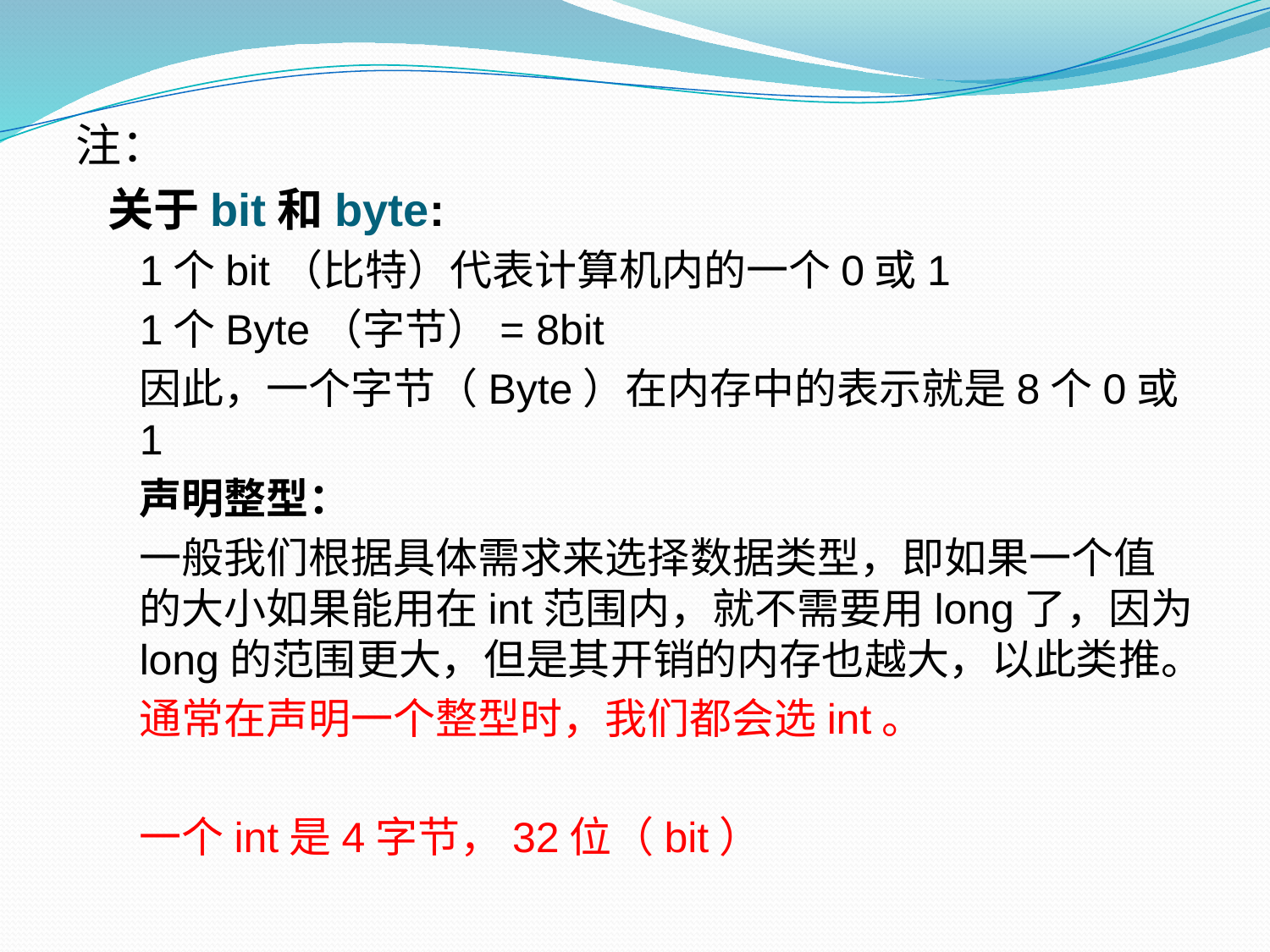

注：
  关于bit和byte:
1个bit（比特）代表计算机内的一个0或1
1个Byte（字节）= 8bit
因此，一个字节（Byte）在内存中的表示就是8个0或1
声明整型：
一般我们根据具体需求来选择数据类型，即如果一个值的大小如果能用在int范围内，就不需要用long了，因为long的范围更大，但是其开销的内存也越大，以此类推。
通常在声明一个整型时，我们都会选int。

一个int是4字节，32位（bit）